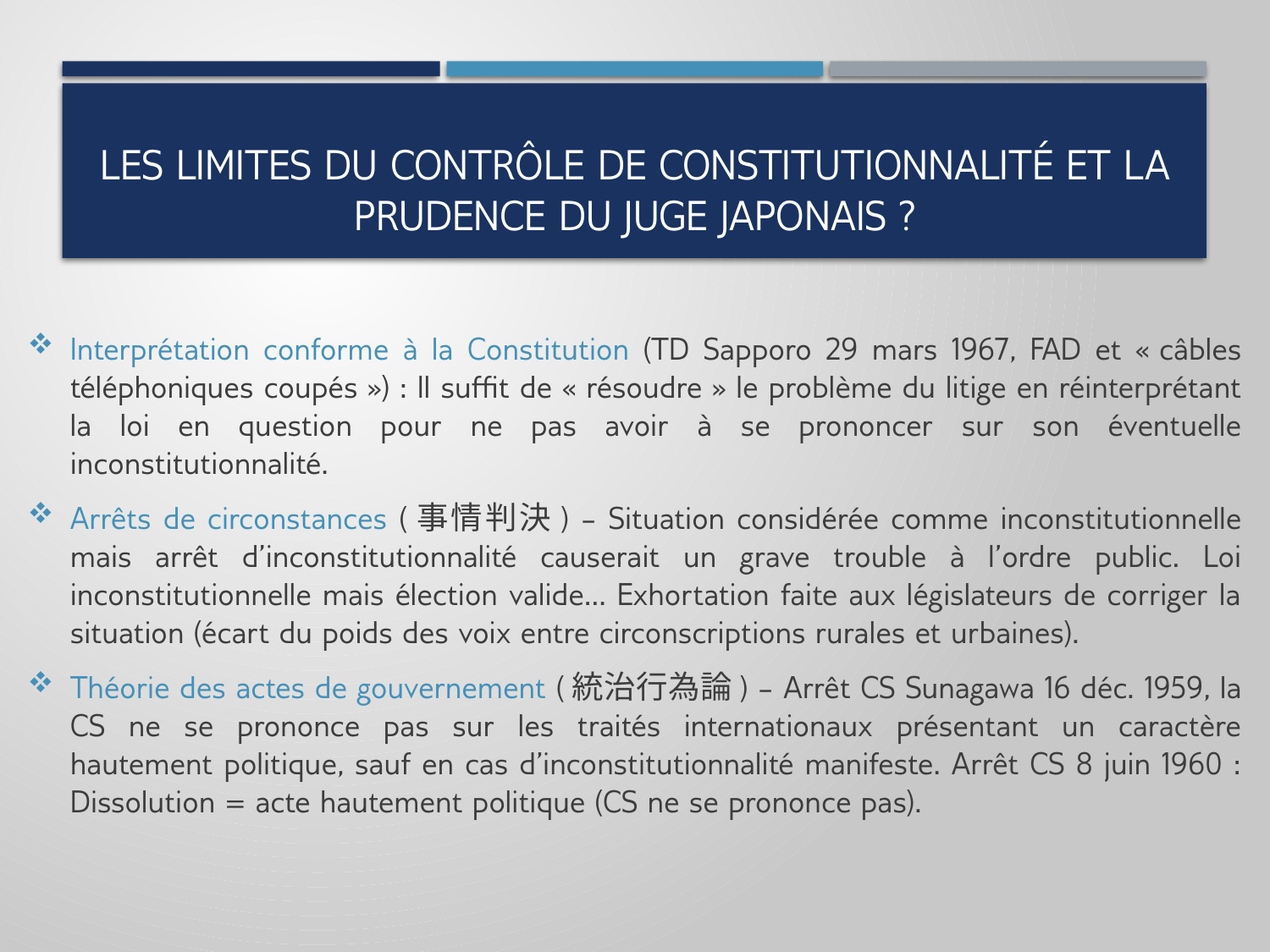

# Les limites du contrôle de constitutionnalité et la prudence du juge japonais ?
Interprétation conforme à la Constitution (TD Sapporo 29 mars 1967, FAD et « câbles téléphoniques coupés ») : Il suffit de « résoudre » le problème du litige en réinterprétant la loi en question pour ne pas avoir à se prononcer sur son éventuelle inconstitutionnalité.
Arrêts de circonstances (事情判決) – Situation considérée comme inconstitutionnelle mais arrêt d’inconstitutionnalité causerait un grave trouble à l’ordre public. Loi inconstitutionnelle mais élection valide… Exhortation faite aux législateurs de corriger la situation (écart du poids des voix entre circonscriptions rurales et urbaines).
Théorie des actes de gouvernement (統治行為論) – Arrêt CS Sunagawa 16 déc. 1959, la CS ne se prononce pas sur les traités internationaux présentant un caractère hautement politique, sauf en cas d’inconstitutionnalité manifeste. Arrêt CS 8 juin 1960 : Dissolution = acte hautement politique (CS ne se prononce pas).